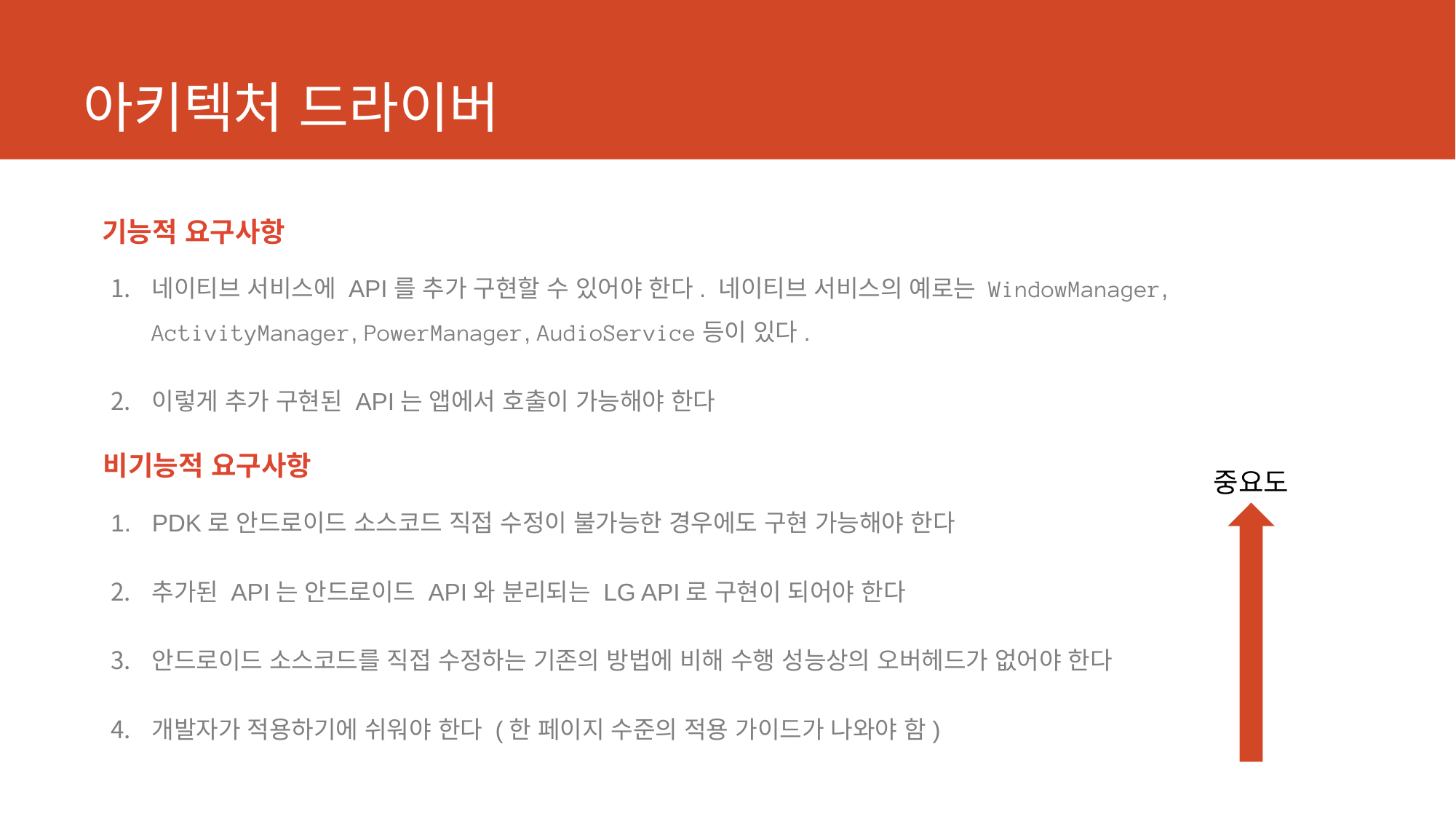

# 아키텍처 드라이버
기능적 요구사항
네이티브 서비스에 API를 추가 구현할 수 있어야 한다. 네이티브 서비스의 예로는 WindowManager, ActivityManager, PowerManager, AudioService등이 있다.
이렇게 추가 구현된 API는 앱에서 호출이 가능해야 한다

비기능적 요구사항
중요도
PDK로 안드로이드 소스코드 직접 수정이 불가능한 경우에도 구현 가능해야 한다
추가된 API는 안드로이드 API와 분리되는 LG API로 구현이 되어야 한다
안드로이드 소스코드를 직접 수정하는 기존의 방법에 비해 수행 성능상의 오버헤드가 없어야 한다
개발자가 적용하기에 쉬워야 한다 (한 페이지 수준의 적용 가이드가 나와야 함)